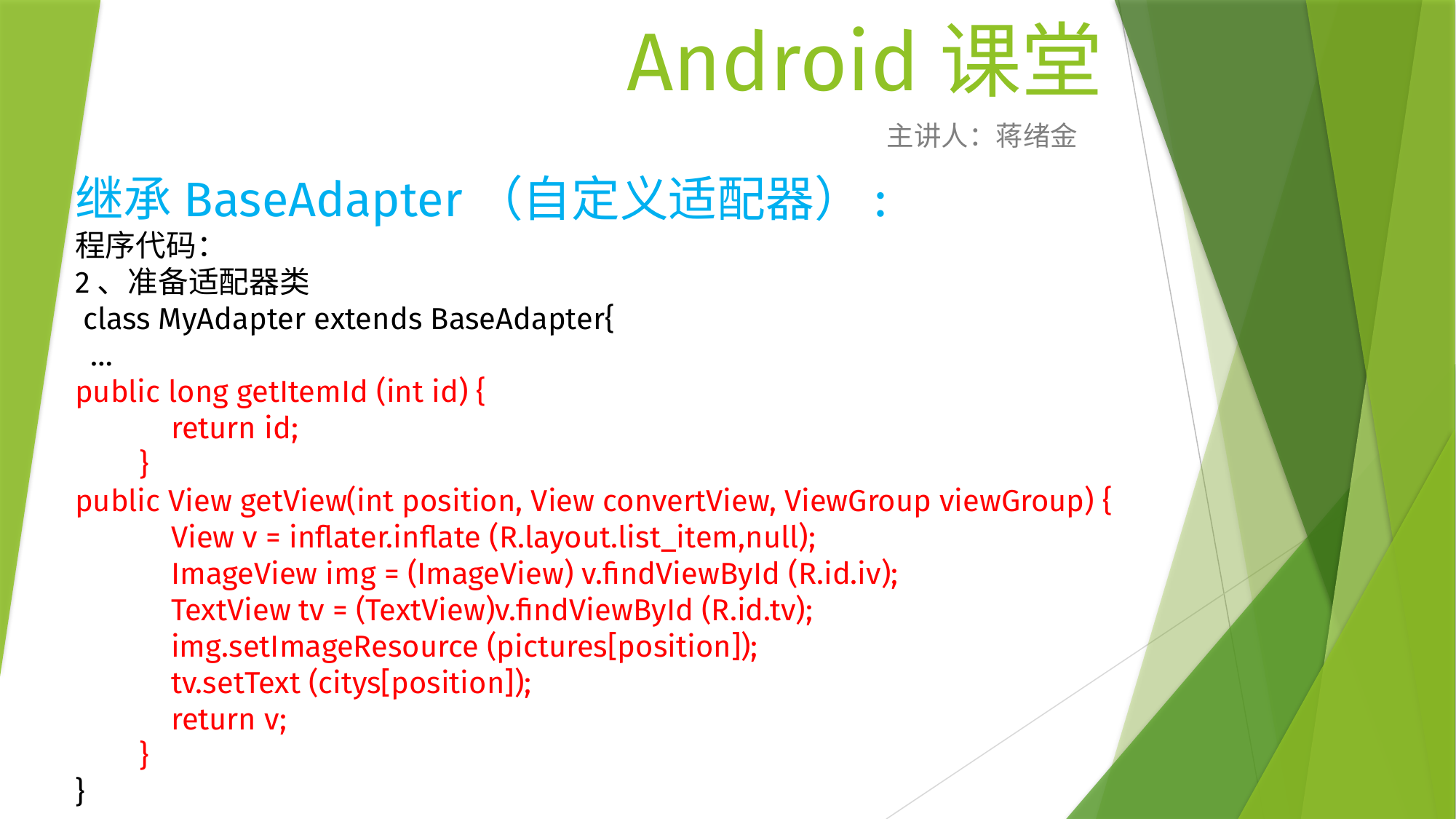

# Android课堂
主讲人：蒋绪金
继承BaseAdapter（自定义适配器）:
程序代码：
2、准备适配器类
 class MyAdapter extends BaseAdapter{
  …
public long getItemId (int id) {
            return id;
        }
public View getView(int position, View convertView, ViewGroup viewGroup) {
            View v = inflater.inflate (R.layout.list_item,null);
            ImageView img = (ImageView) v.findViewById (R.id.iv);
            TextView tv = (TextView)v.findViewById (R.id.tv);
            img.setImageResource (pictures[position]);
            tv.setText (citys[position]);
            return v;
        }
}